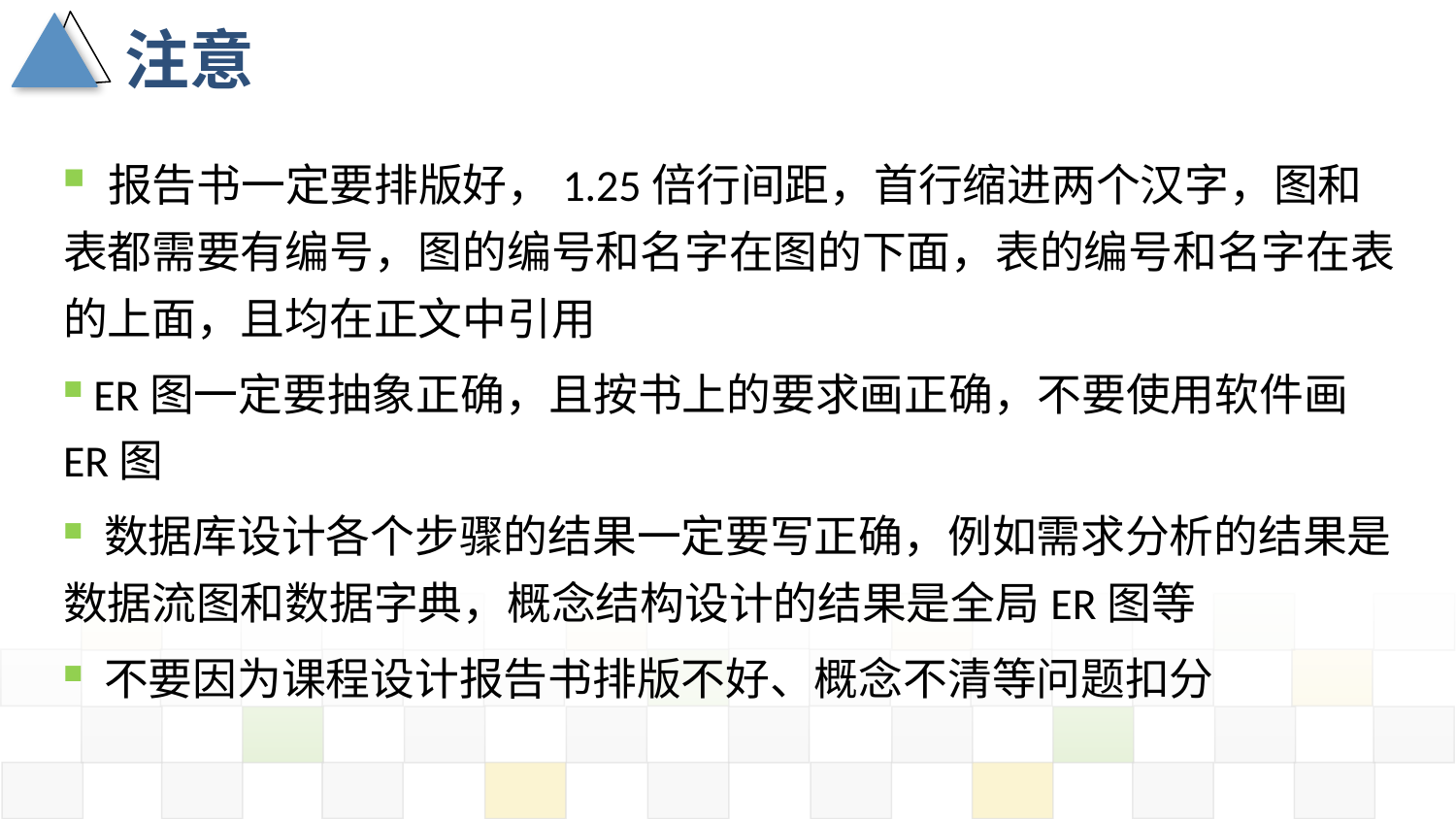

# 注意
 报告书一定要排版好，1.25倍行间距，首行缩进两个汉字，图和表都需要有编号，图的编号和名字在图的下面，表的编号和名字在表的上面，且均在正文中引用
 ER图一定要抽象正确，且按书上的要求画正确，不要使用软件画ER图
 数据库设计各个步骤的结果一定要写正确，例如需求分析的结果是数据流图和数据字典，概念结构设计的结果是全局ER图等
 不要因为课程设计报告书排版不好、概念不清等问题扣分